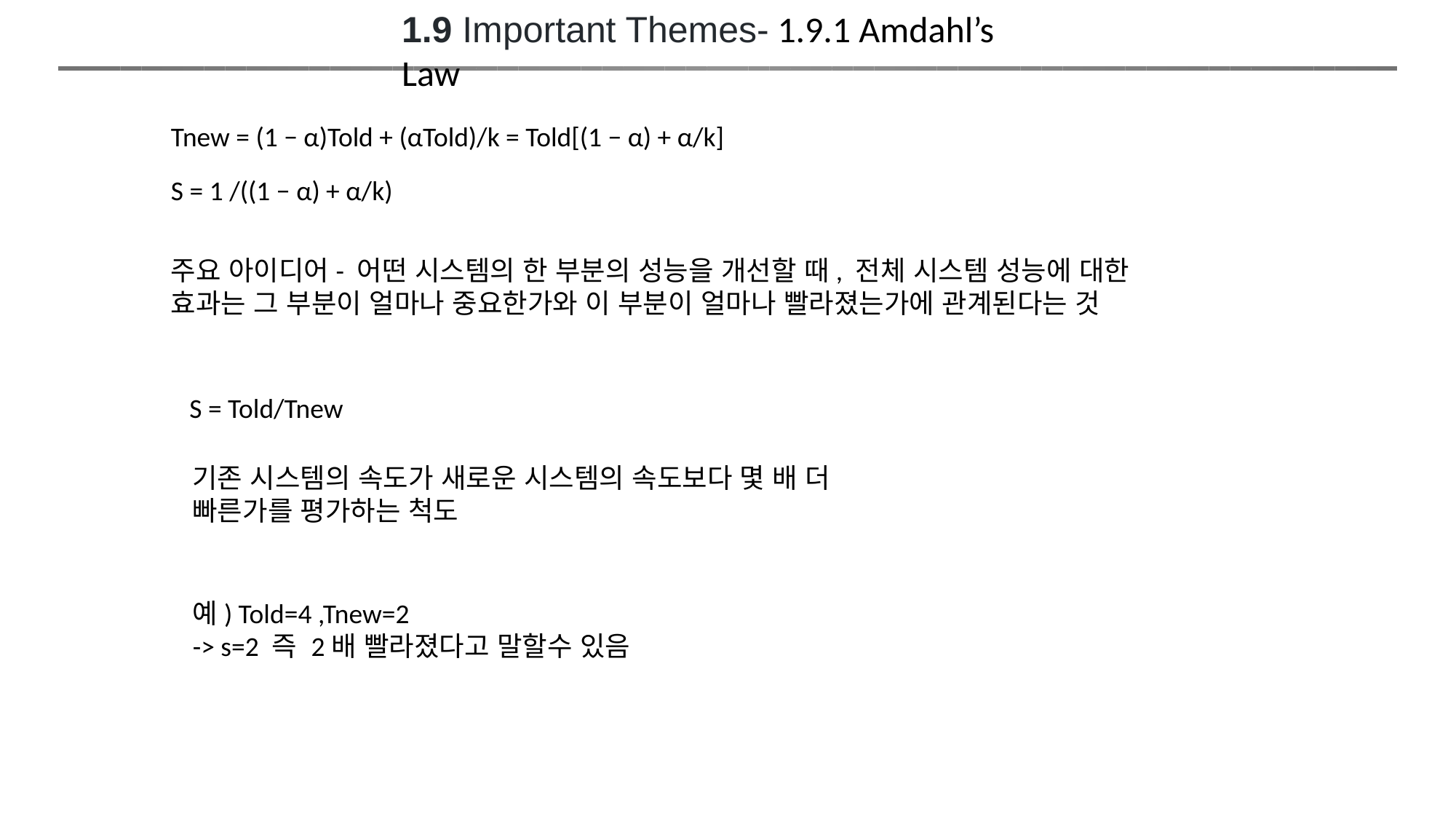

1.9 Important Themes- 1.9.1 Amdahl’s Law

Tnew = (1 − α)Told + (αTold)/k = Told[(1 − α) + α/k]
S = 1 /((1 − α) + α/k)
주요 아이디어- 어떤 시스템의 한 부분의 성능을 개선할 때, 전체 시스템 성능에 대한 효과는 그 부분이 얼마나 중요한가와 이 부분이 얼마나 빨라졌는가에 관계된다는 것
 S = Told/Tnew
기존 시스템의 속도가 새로운 시스템의 속도보다 몇 배 더 빠른가를 평가하는 척도
예) Told=4 ,Tnew=2
-> s=2 즉 2배 빨라졌다고 말할수 있음